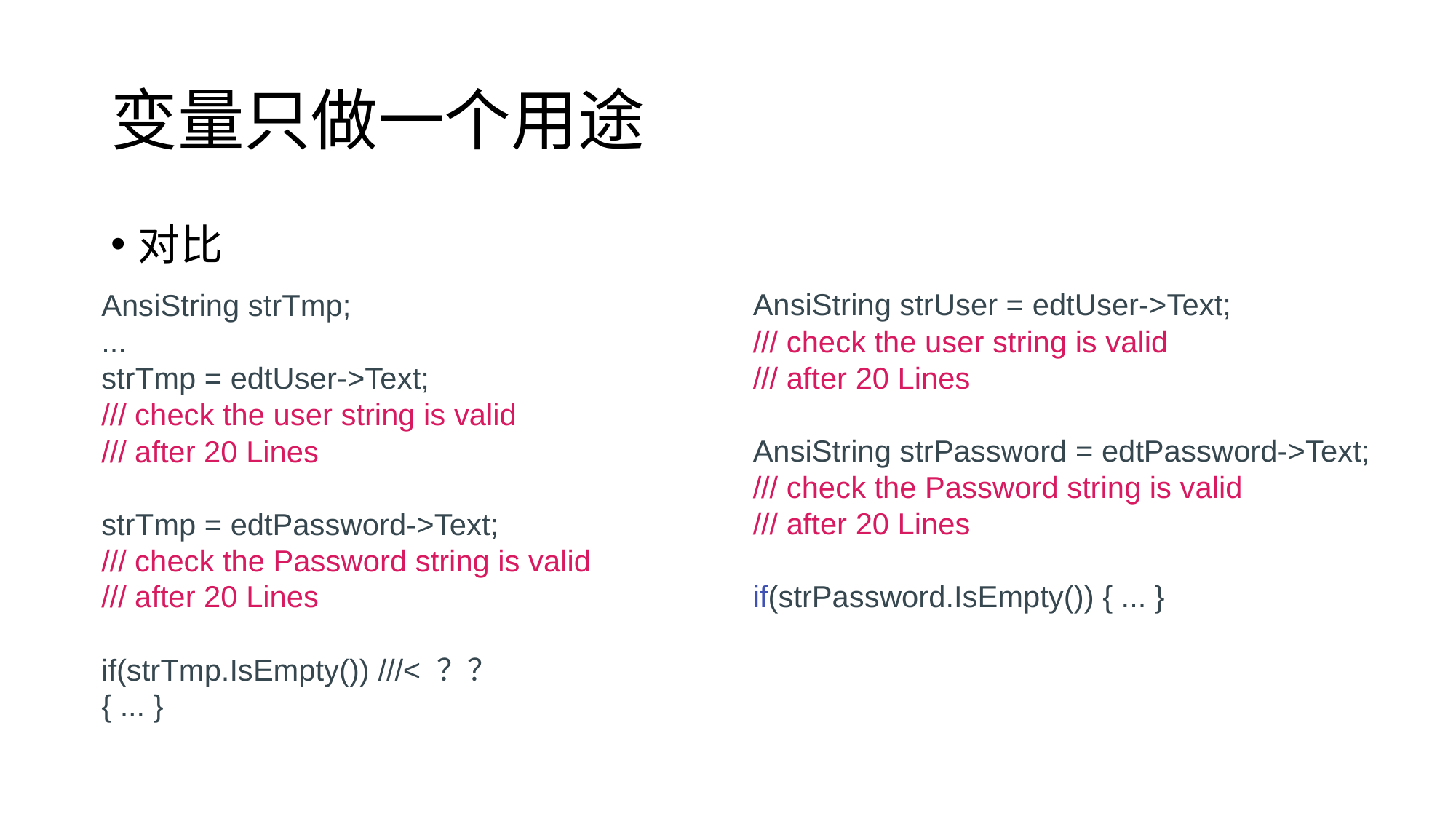

# 变量只做一个用途
对比

AnsiString strTmp;
...
strTmp = edtUser->Text;
/// check the user string is valid
/// after 20 Lines

strTmp = edtPassword->Text;
/// check the Password string is valid
/// after 20 Lines

if(strTmp.IsEmpty()) ///< ？？
{ ... }
AnsiString strUser = edtUser->Text;
/// check the user string is valid
/// after 20 Lines

AnsiString strPassword = edtPassword->Text;
/// check the Password string is valid
/// after 20 Lines

if(strPassword.IsEmpty()) { ... }